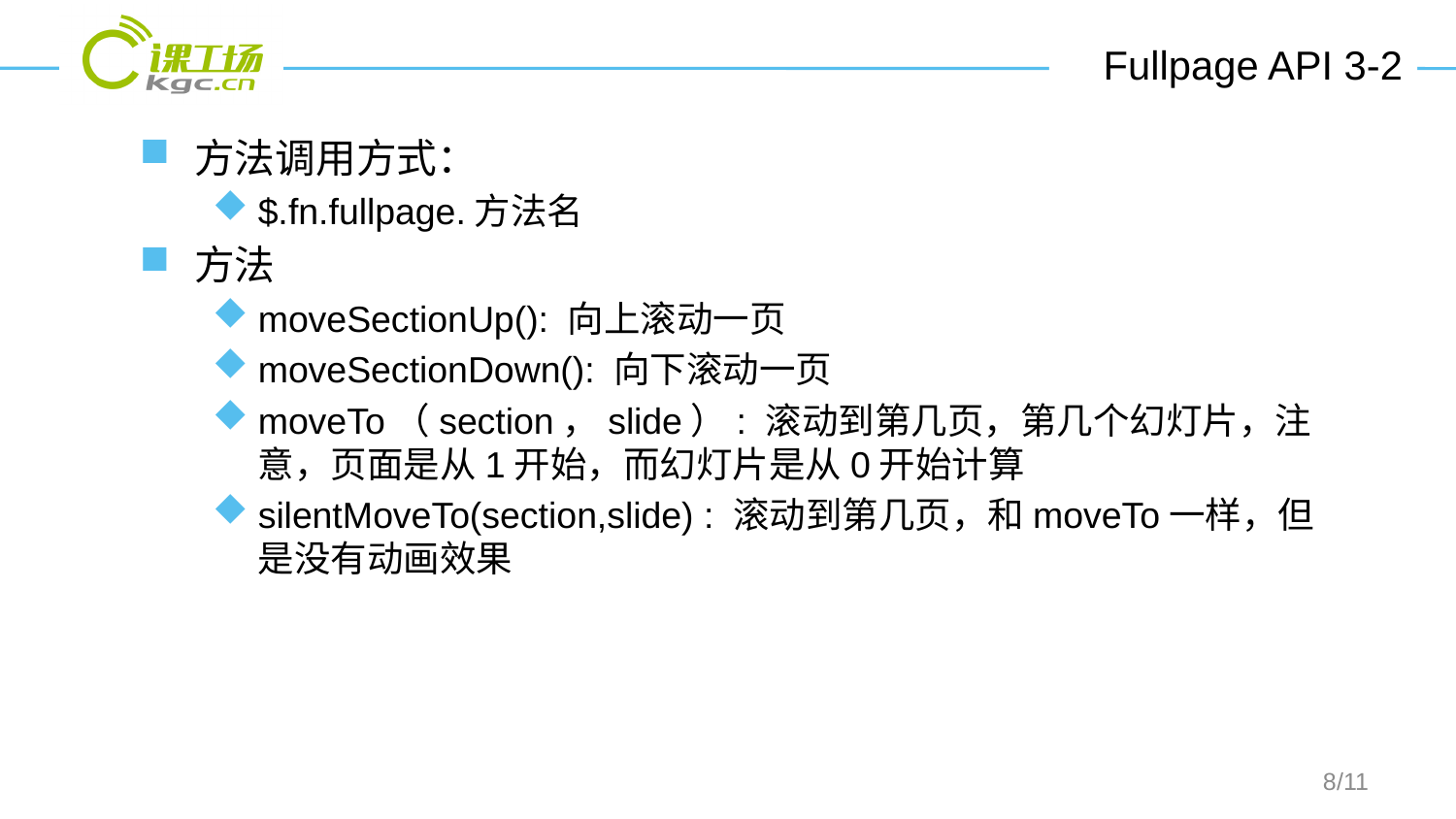

# Fullpage API 3-2
方法调用方式：
$.fn.fullpage.方法名
方法
moveSectionUp(): 向上滚动一页
moveSectionDown(): 向下滚动一页
moveTo（section，slide）: 滚动到第几页，第几个幻灯片，注意，页面是从1开始，而幻灯片是从0开始计算
silentMoveTo(section,slide) : 滚动到第几页，和moveTo一样，但是没有动画效果

8/11